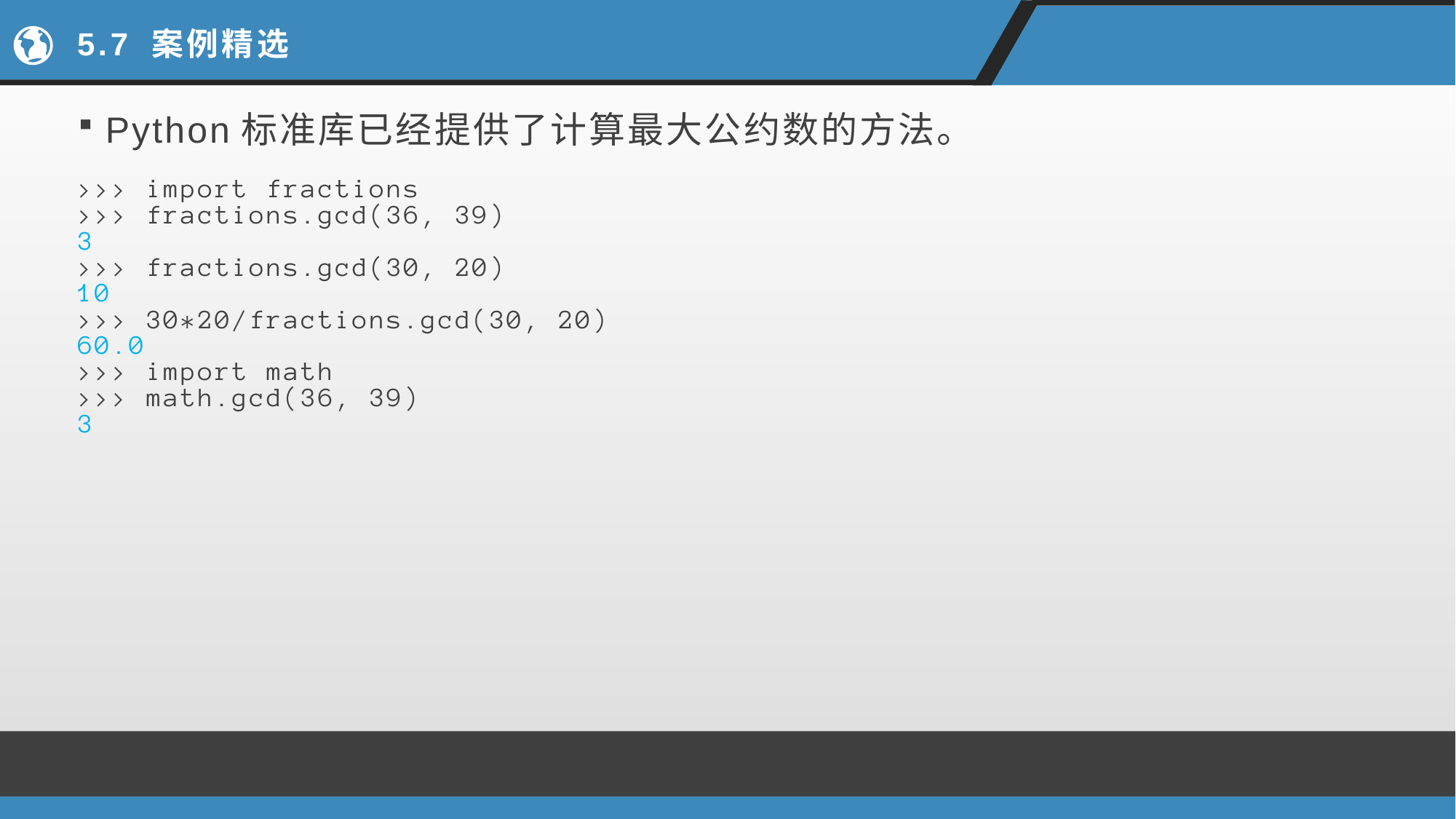

# 5.7 案例精选

Python标准库已经提供了计算最大公约数的方法。

>>> import fractions
>>> fractions.gcd(36, 39)
3
>>> fractions.gcd(30, 20)
10
>>> 30*20/fractions.gcd(30, 20)
60.0
>>> import math
>>> math.gcd(36, 39)
3